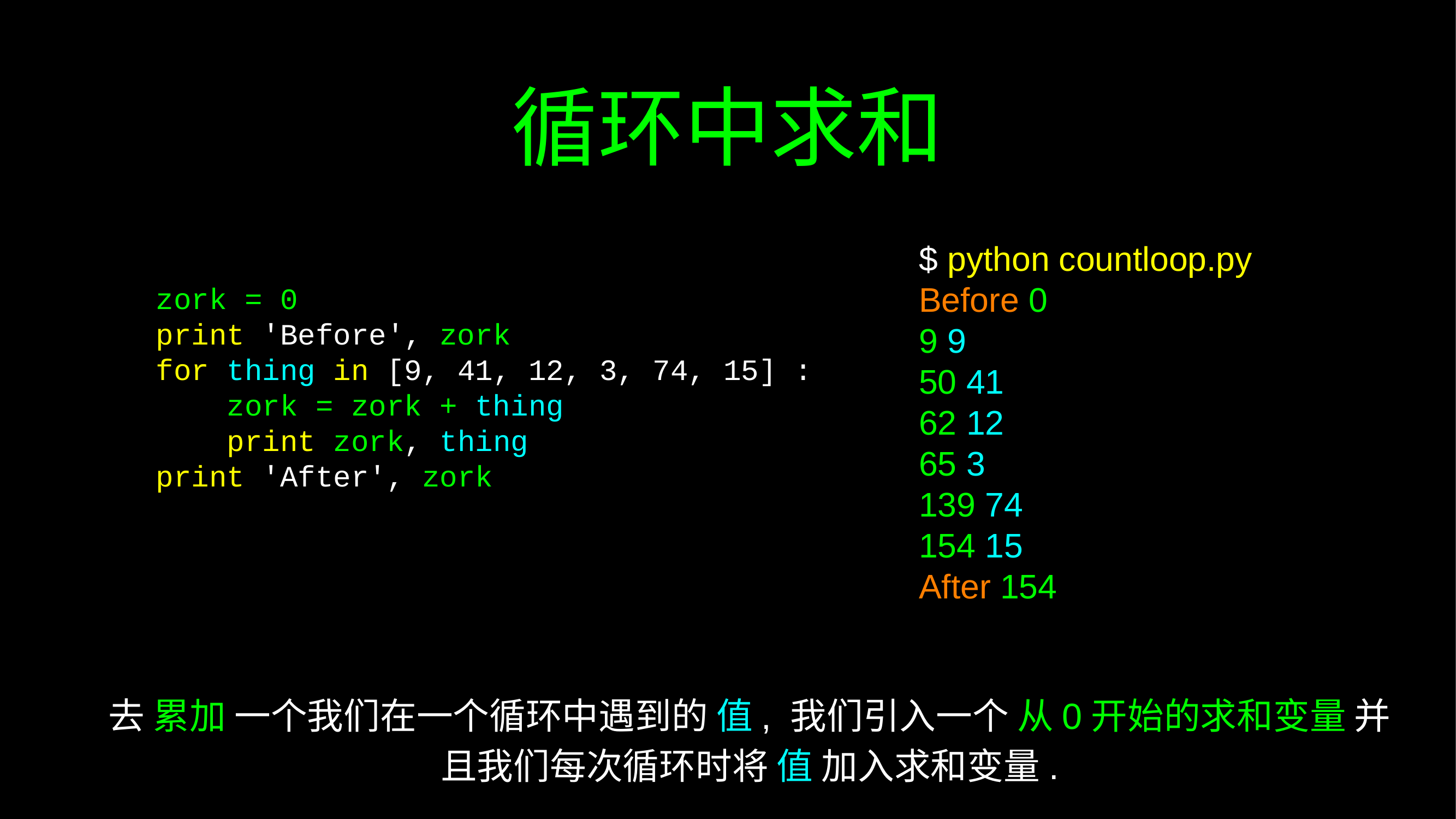

# 循环中求和
$ python countloop.py
Before 0
9 9
50 41
62 12
65 3
139 74
154 15
After 154
zork = 0
print 'Before', zork
for thing in [9, 41, 12, 3, 74, 15] :
    zork = zork + thing
    print zork, thing
print 'After', zork
去 累加 一个我们在一个循环中遇到的 值, 我们引入一个 从0开始的求和变量 并且我们每次循环时将 值 加入求和变量.